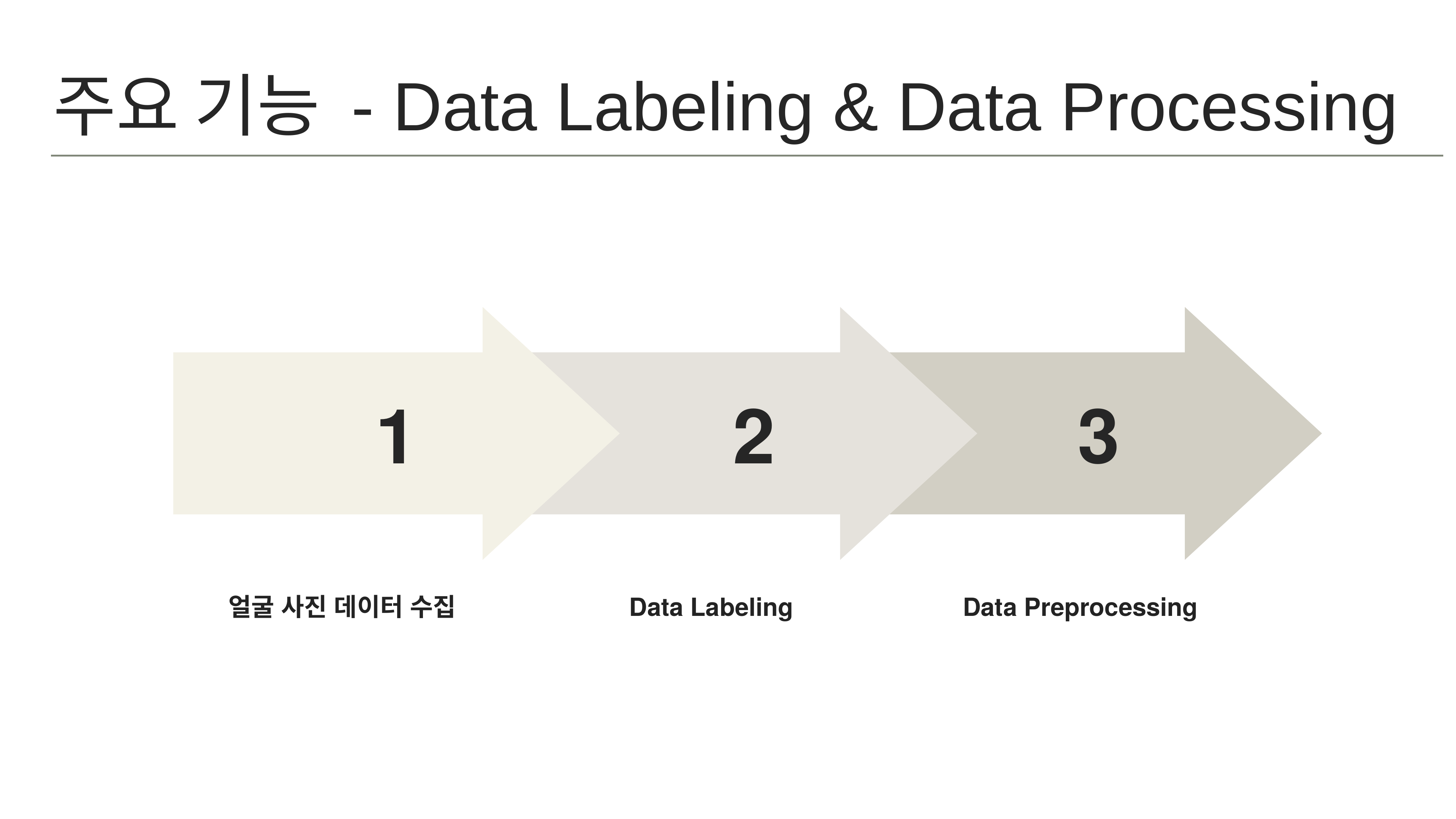

# 주요 기능 - Data Labeling & Data Processing

1

2

3
얼굴 사진 데이터 수집
Data Labeling
Data Preprocessing
11